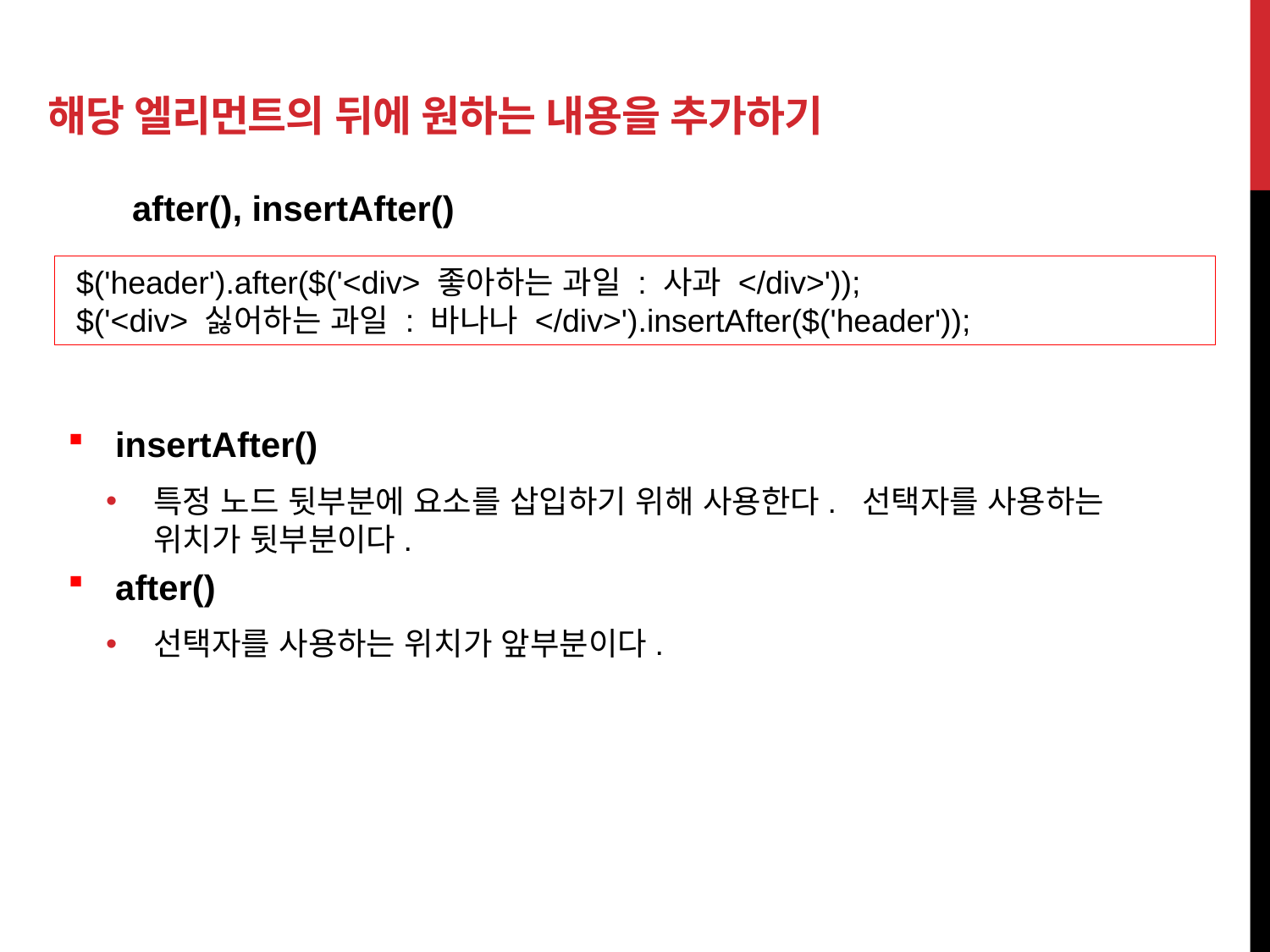

# 해당 엘리먼트의 뒤에 원하는 내용을 추가하기
after(), insertAfter()
 $('header').after($('<div> 좋아하는 과일 : 사과 </div>'));
 $('<div> 싫어하는 과일 : 바나나 </div>').insertAfter($('header'));
insertAfter()
특정 노드 뒷부분에 요소를 삽입하기 위해 사용한다.  선택자를 사용하는 위치가 뒷부분이다.
after()
선택자를 사용하는 위치가 앞부분이다.